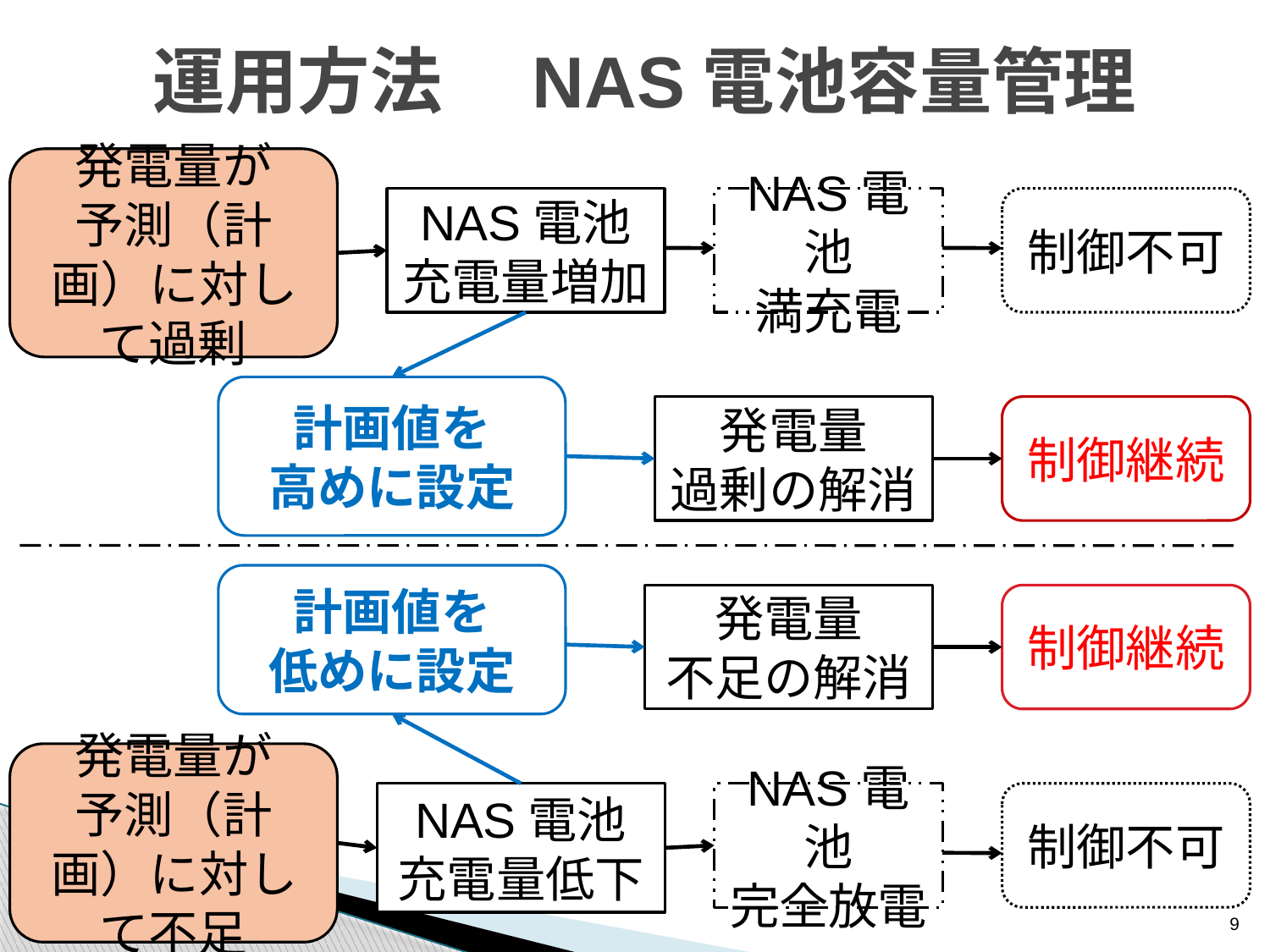

# 運用方法　NAS電池容量管理
発電量が
予測（計画）に対して過剰
NAS電池
充電量増加
NAS電池
満充電
制御不可
計画値を
高めに設定
発電量
過剰の解消
制御継続
計画値を
低めに設定
発電量
不足の解消
制御継続
発電量が
予測（計画）に対して不足
NAS電池
充電量低下
NAS電池
完全放電
制御不可
9